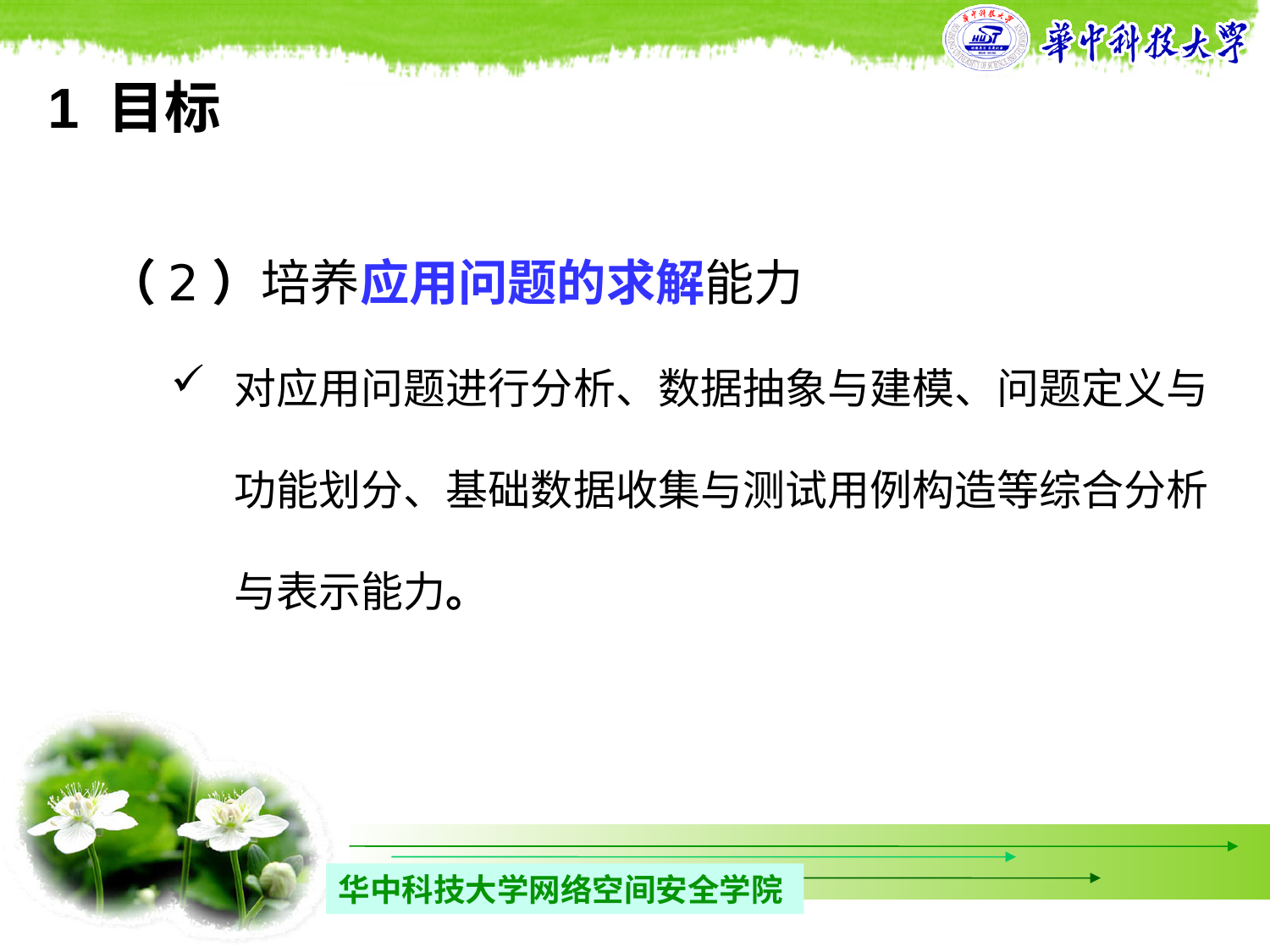

1 目标
（2）培养应用问题的求解能力
对应用问题进行分析、数据抽象与建模、问题定义与功能划分、基础数据收集与测试用例构造等综合分析与表示能力。
5